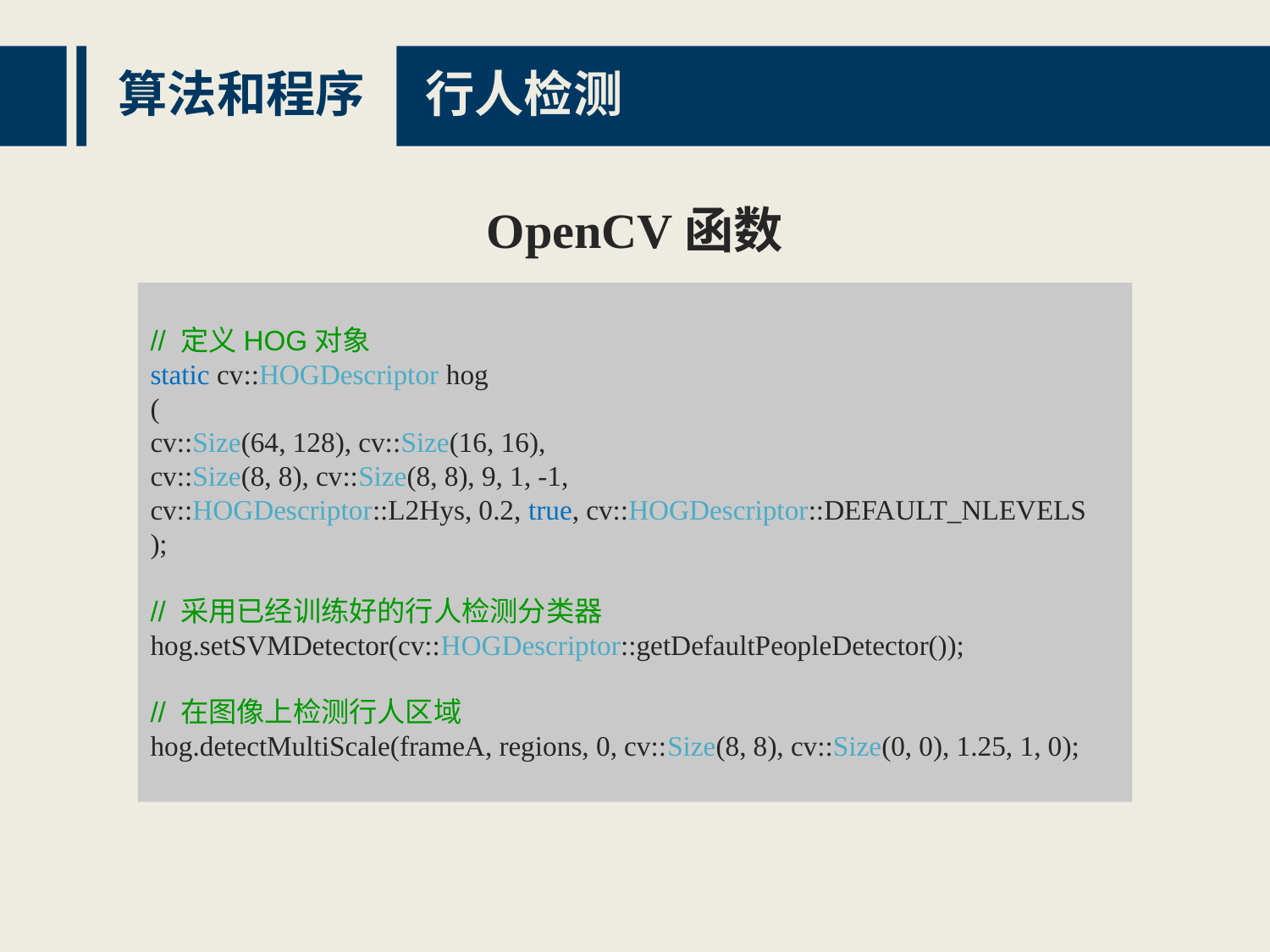

# 算法和程序
行人检测
OpenCV函数

// 定义HOG对象
static cv::HOGDescriptor hog
(
cv::Size(64, 128), cv::Size(16, 16),
cv::Size(8, 8), cv::Size(8, 8), 9, 1, -1,
cv::HOGDescriptor::L2Hys, 0.2, true, cv::HOGDescriptor::DEFAULT_NLEVELS
);

// 采用已经训练好的行人检测分类器
hog.setSVMDetector(cv::HOGDescriptor::getDefaultPeopleDetector());

// 在图像上检测行人区域
hog.detectMultiScale(frameA, regions, 0, cv::Size(8, 8), cv::Size(0, 0), 1.25, 1, 0);